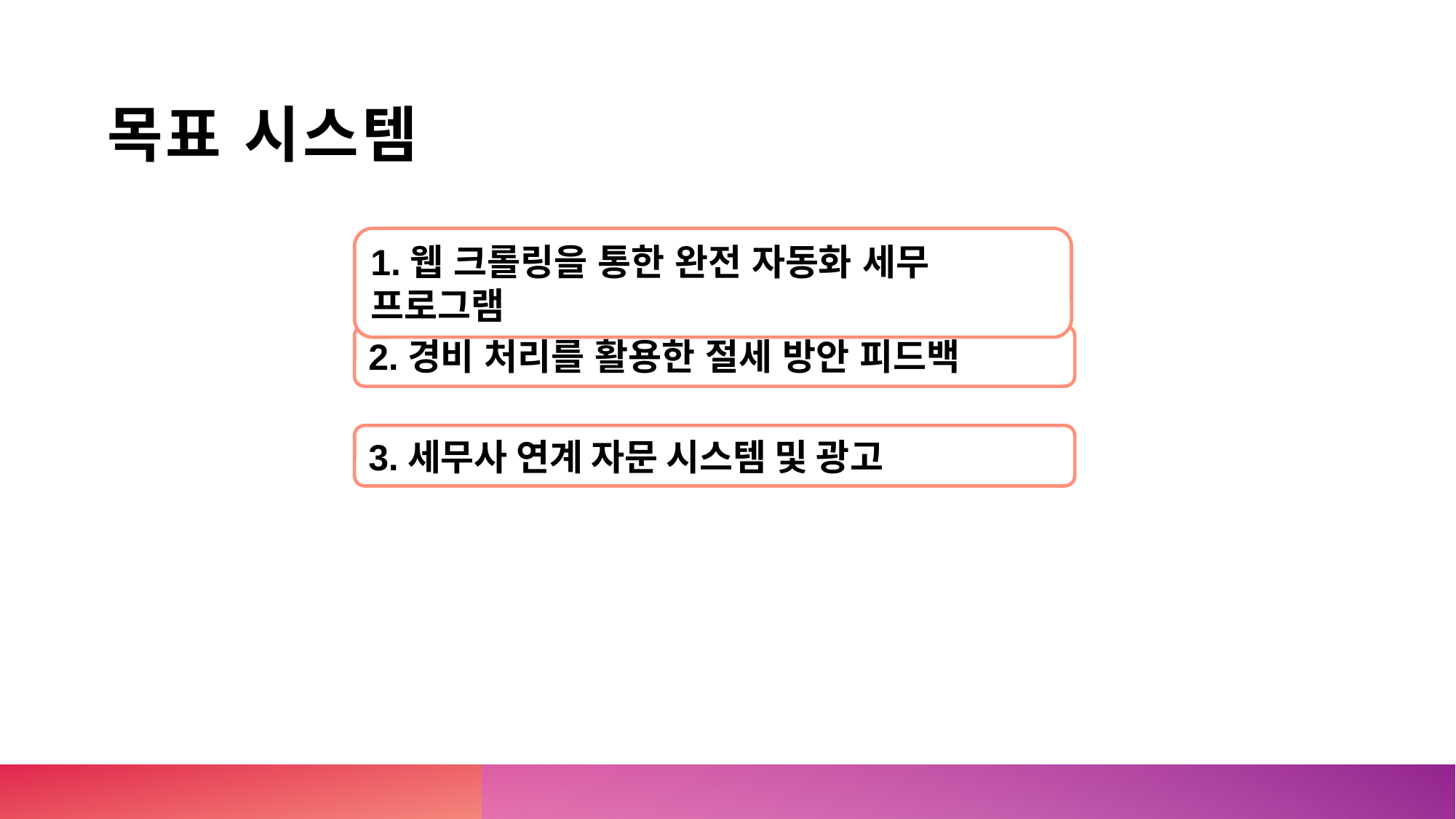

# 목표 시스템

1.웹 크롤링을 통한 완전 자동화 세무 프로그램
2.경비 처리를 활용한 절세 방안 피드백
3.세무사 연계 자문 시스템 및 광고